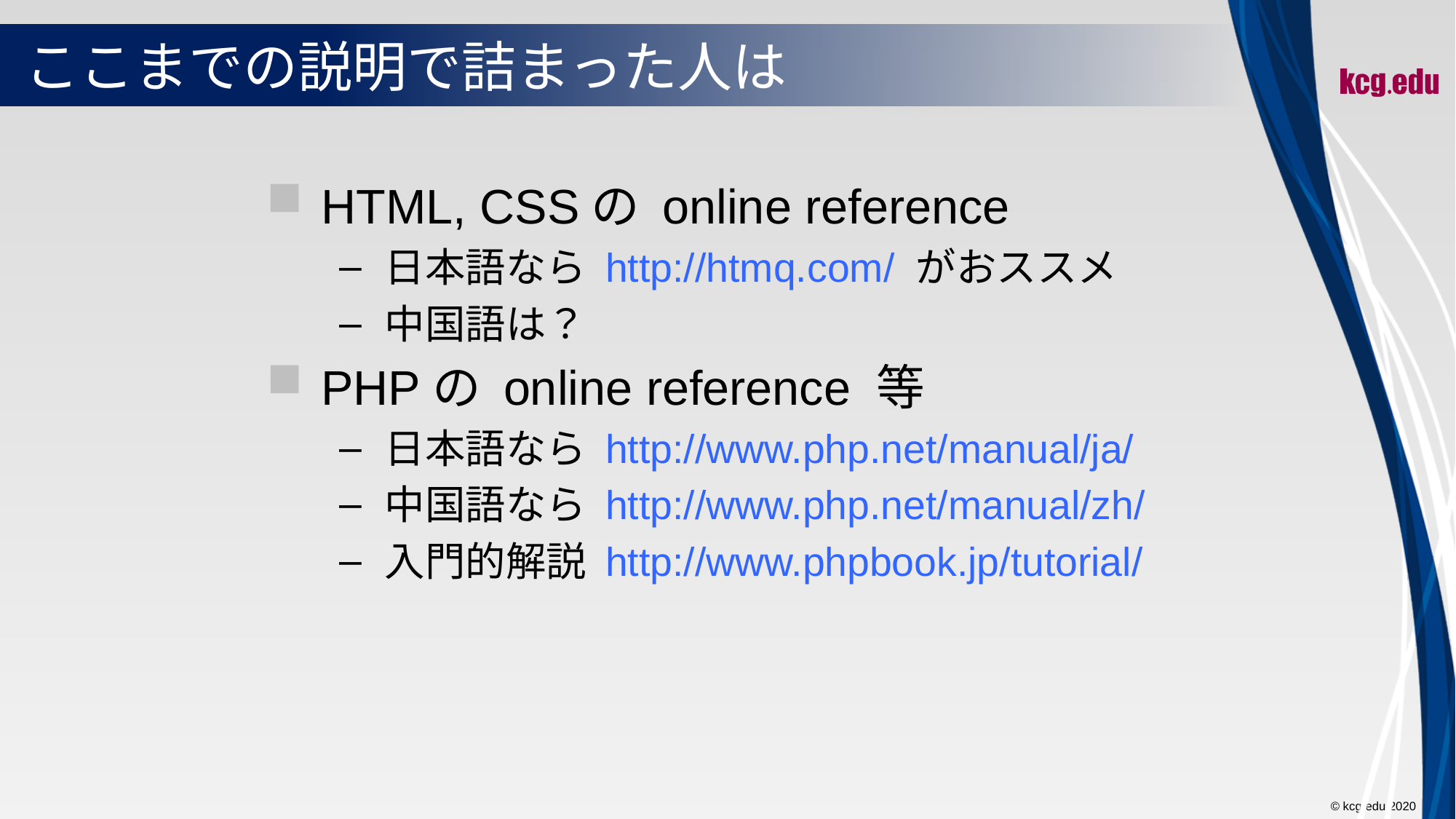

# ここまでの説明で詰まった人は
HTML, CSSの online reference
日本語なら http://htmq.com/ がおススメ
中国語は？
PHPの online reference 等
日本語なら http://www.php.net/manual/ja/
中国語なら http://www.php.net/manual/zh/
入門的解説 http://www.phpbook.jp/tutorial/